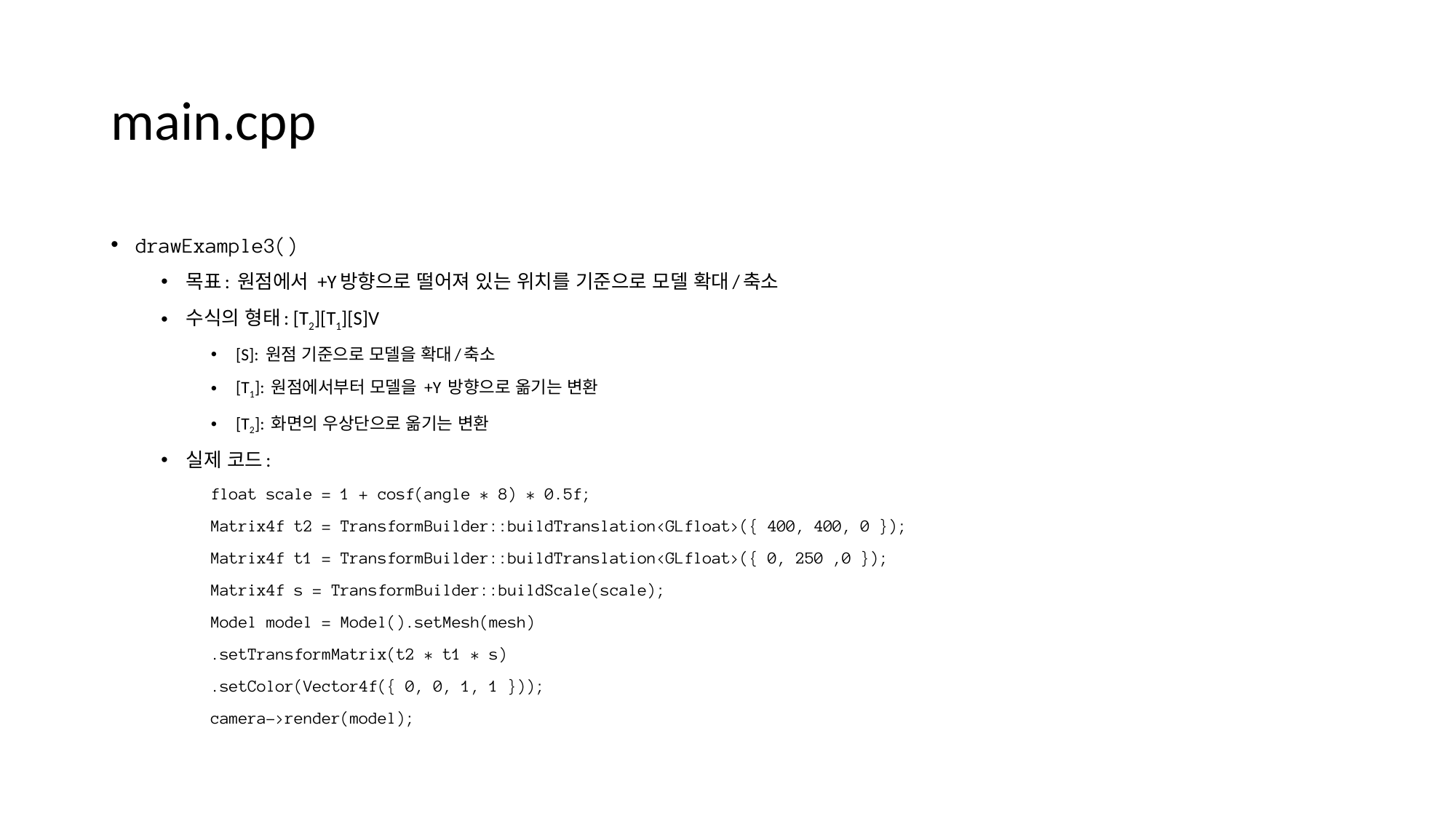

# main.cpp
drawExample3()
목표: 원점에서 +Y방향으로 떨어져 있는 위치를 기준으로 모델 확대/축소
수식의 형태: [T2][T1][S]V
[S]: 원점 기준으로 모델을 확대/축소
[T1]: 원점에서부터 모델을 +Y 방향으로 옮기는 변환
[T2]: 화면의 우상단으로 옮기는 변환
실제 코드:
float scale = 1 + cosf(angle * 8) * 0.5f;
Matrix4f t2 = TransformBuilder::buildTranslation<GLfloat>({ 400, 400, 0 });
Matrix4f t1 = TransformBuilder::buildTranslation<GLfloat>({ 0, 250 ,0 });
Matrix4f s = TransformBuilder::buildScale(scale);
Model model = Model().setMesh(mesh)
	.setTransformMatrix(t2 * t1 * s)
	.setColor(Vector4f({ 0, 0, 1, 1 }));
camera->render(model);